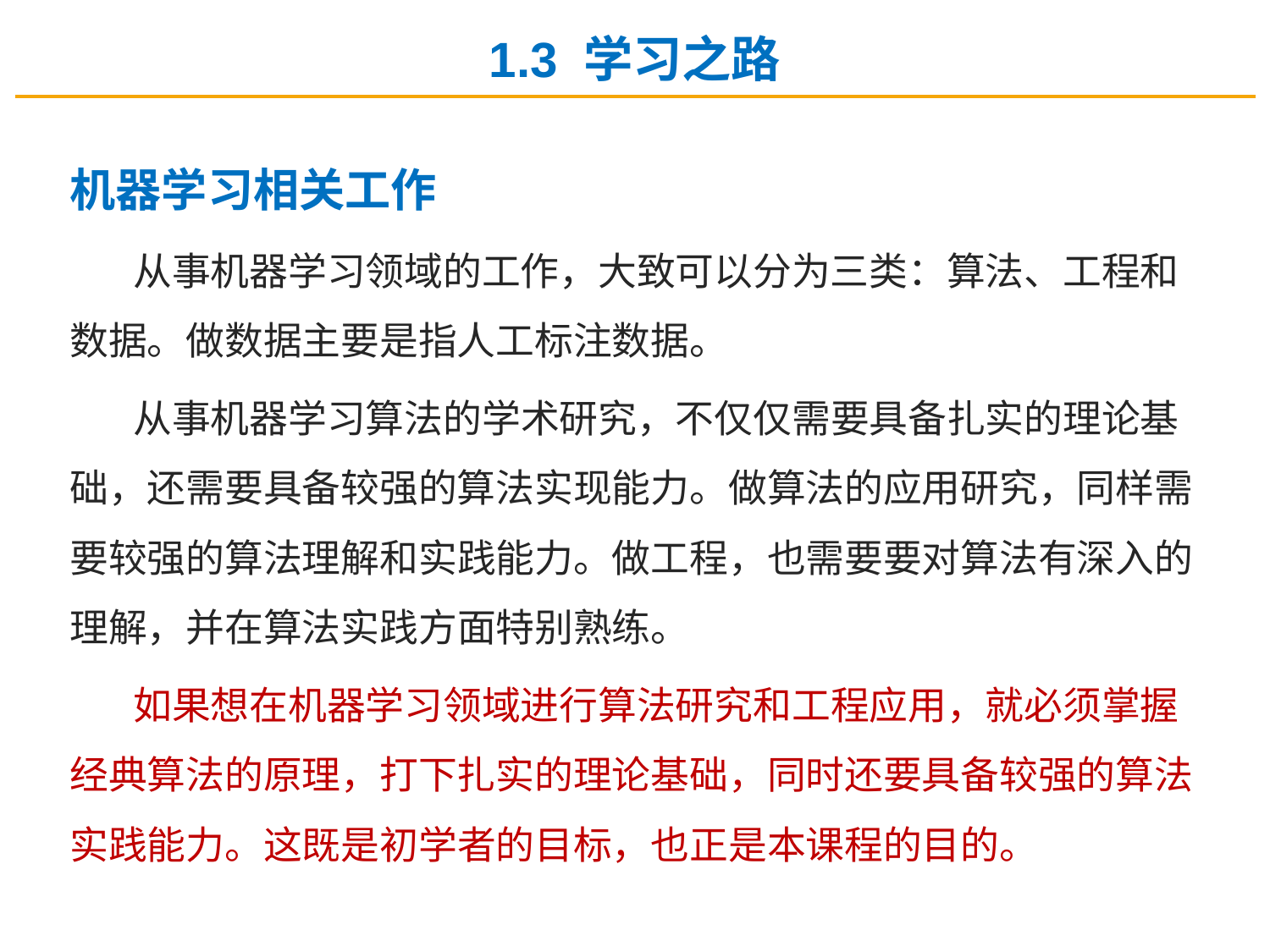

1.3 学习之路
机器学习相关工作
从事机器学习领域的工作，大致可以分为三类：算法、工程和数据。做数据主要是指人工标注数据。
从事机器学习算法的学术研究，不仅仅需要具备扎实的理论基础，还需要具备较强的算法实现能力。做算法的应用研究，同样需要较强的算法理解和实践能力。做工程，也需要要对算法有深入的理解，并在算法实践方面特别熟练。
如果想在机器学习领域进行算法研究和工程应用，就必须掌握经典算法的原理，打下扎实的理论基础，同时还要具备较强的算法实践能力。这既是初学者的目标，也正是本课程的目的。